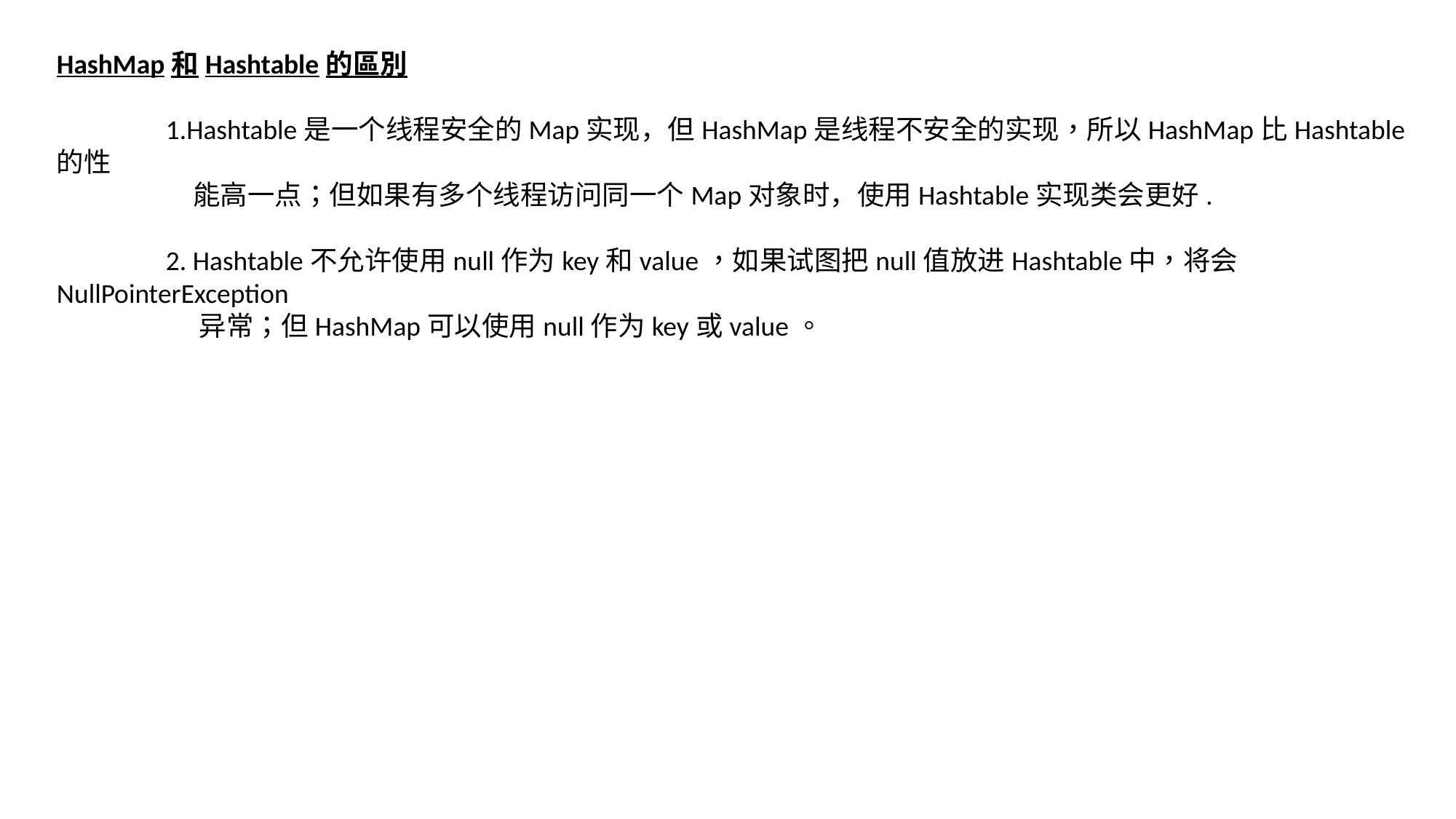

HashMap和Hashtable的區別

	1.Hashtable是一个线程安全的Map实现，但HashMap是线程不安全的实现，所以HashMap比Hashtable的性
                     能高一点；但如果有多个线程访问同一个Map对象时，使用Hashtable实现类会更好.

	2. Hashtable不允许使用null作为key和value，如果试图把null值放进Hashtable中，将会NullPointerException
                      异常；但HashMap可以使用null作为key或value。